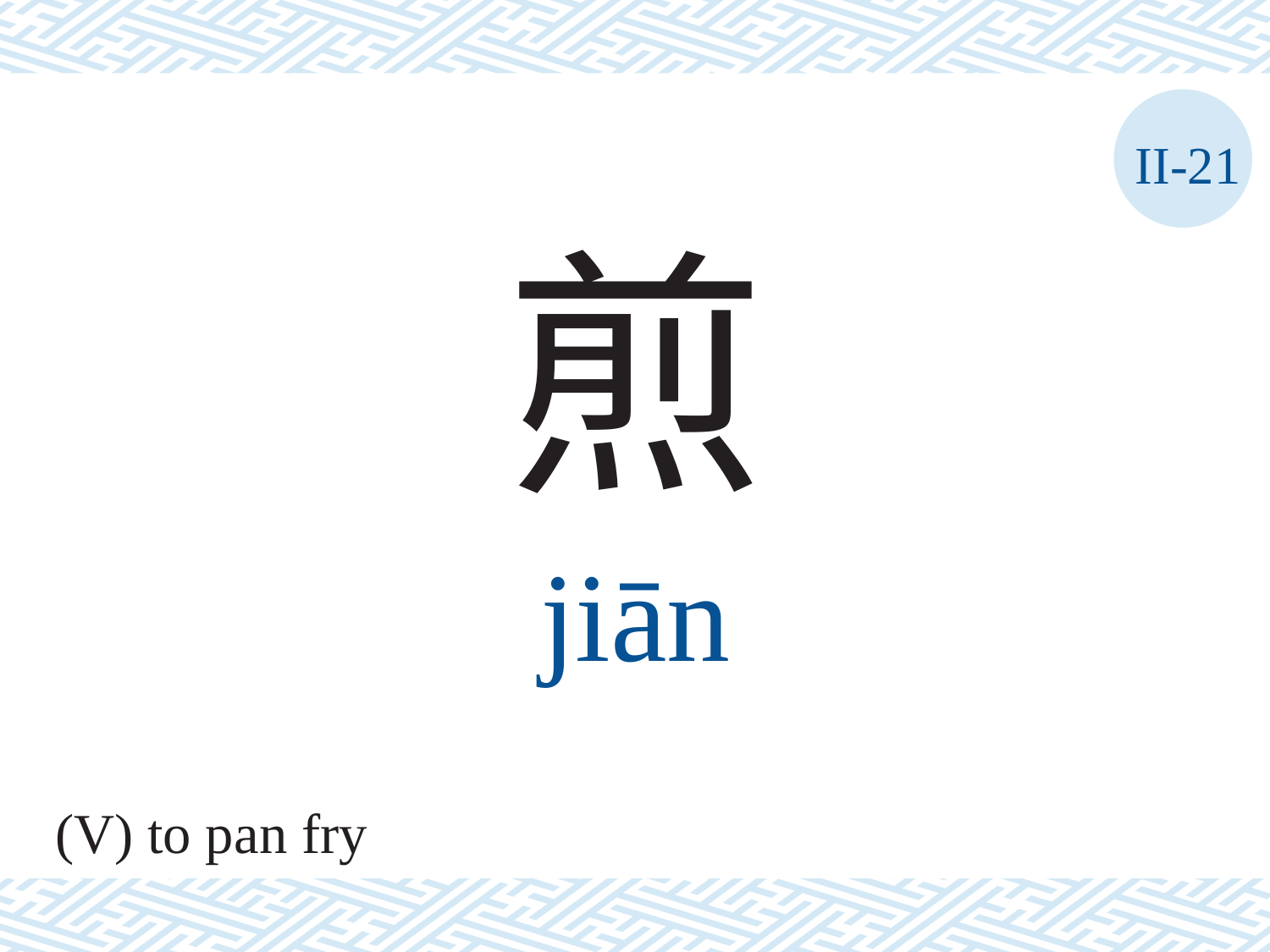

II-21
煎
jiān
(V) to pan fry